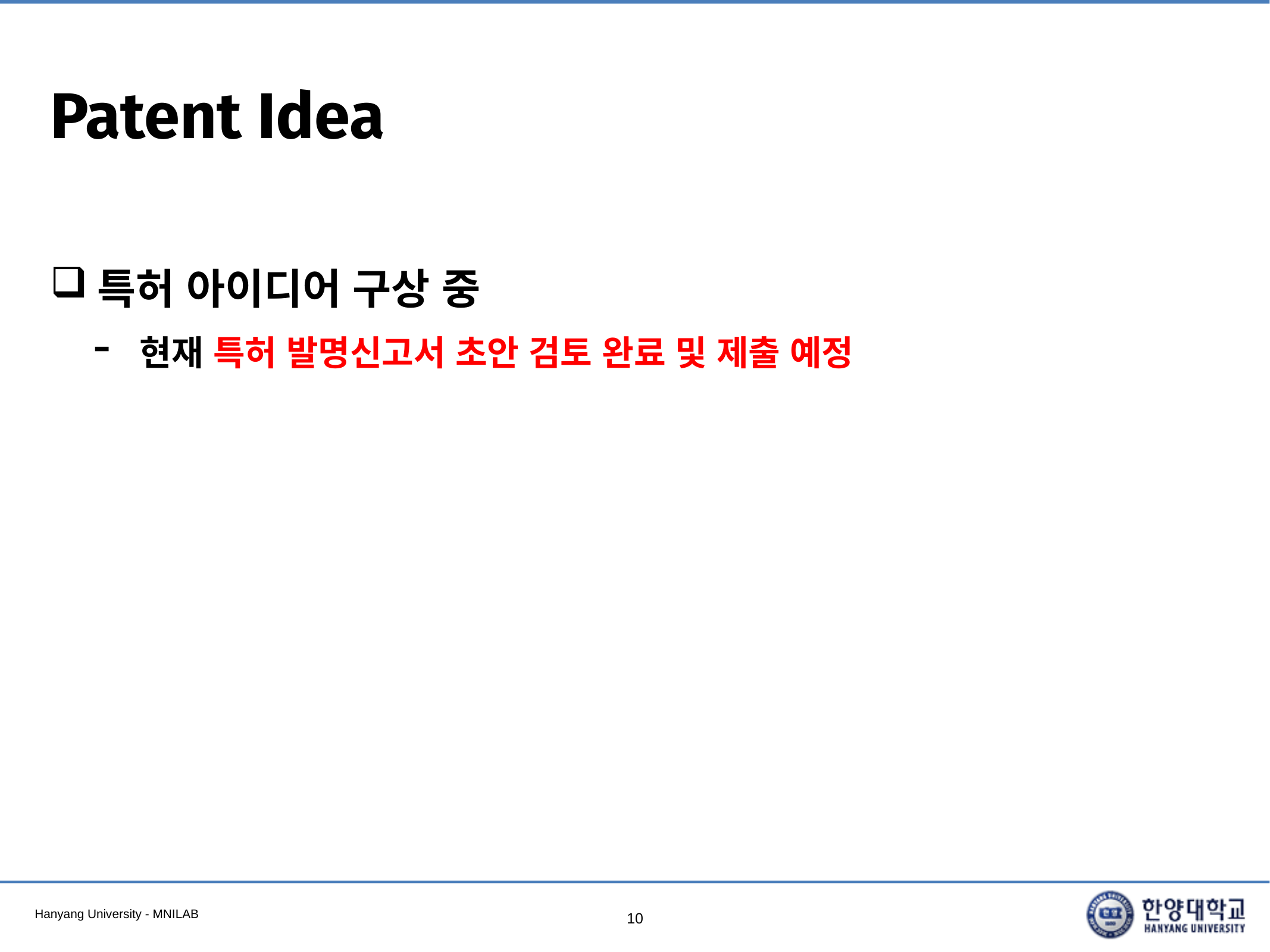

# Patent Idea
특허 아이디어 구상 중
현재 특허 발명신고서 초안 검토 완료 및 제출 예정
10